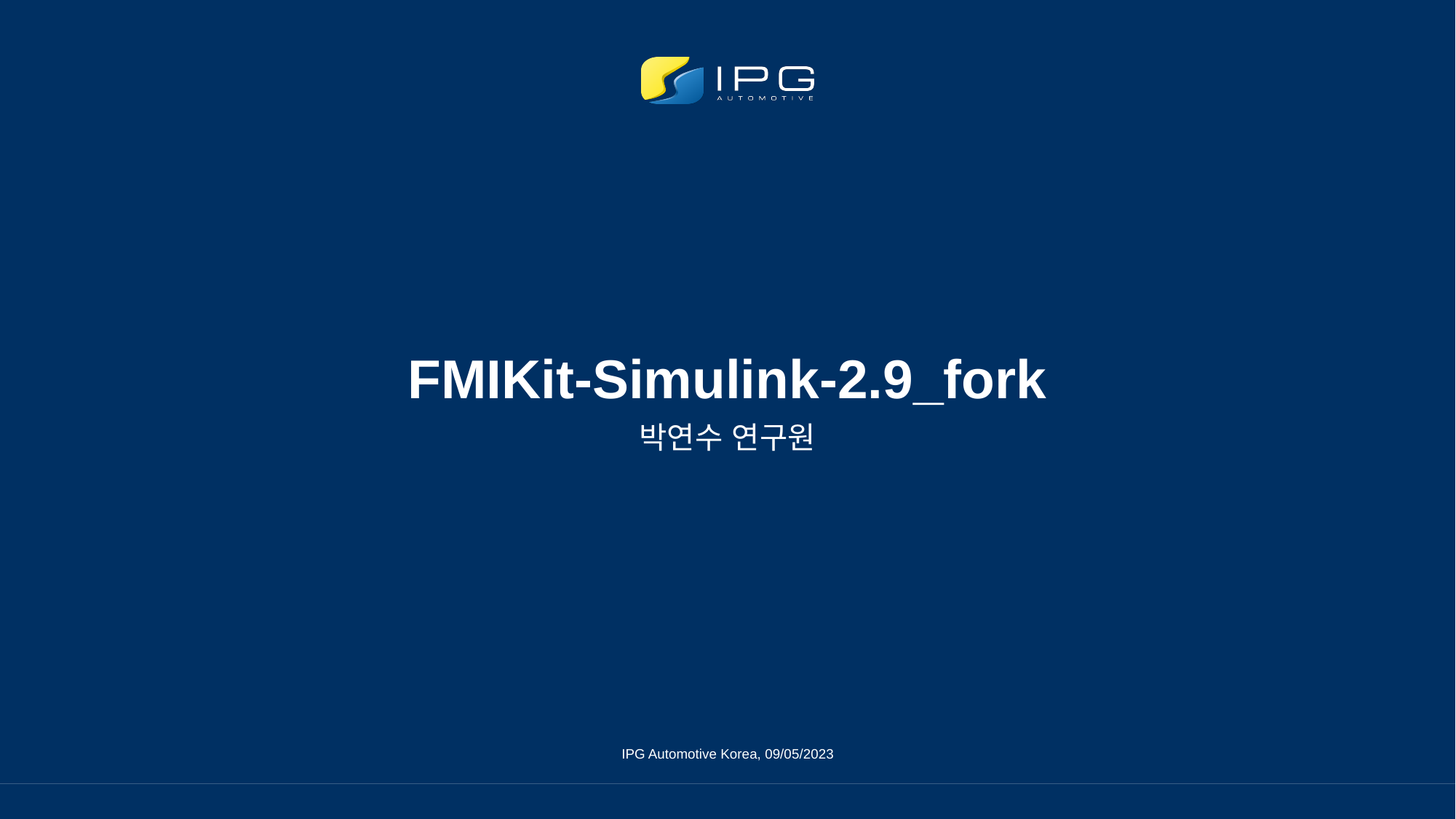

# FMIKit-Simulink-2.9_fork
박연수 연구원
IPG Automotive Korea, 09/05/2023